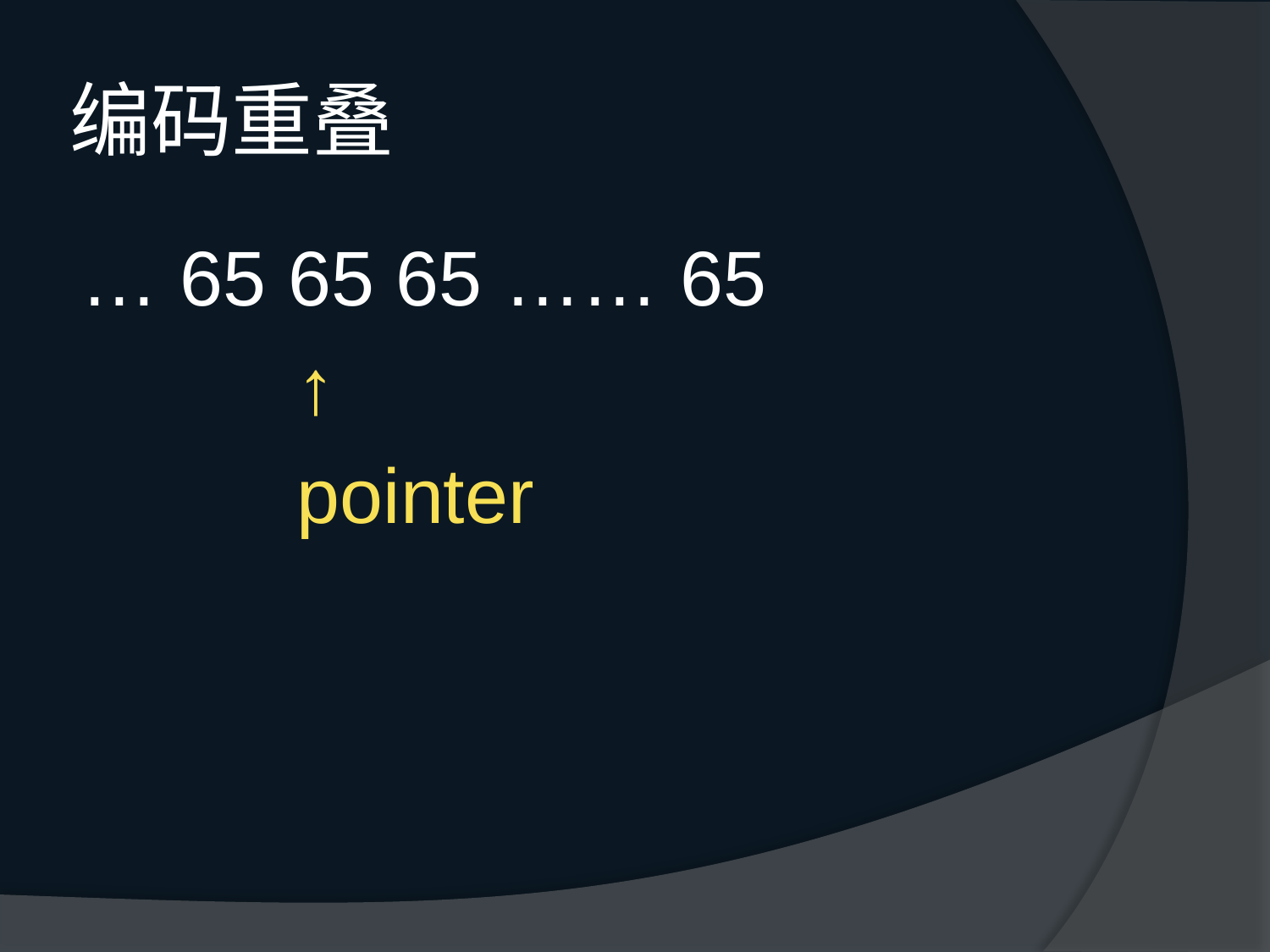

# 编码重叠
… 65 65 65 …… 65
          ↑
          pointer